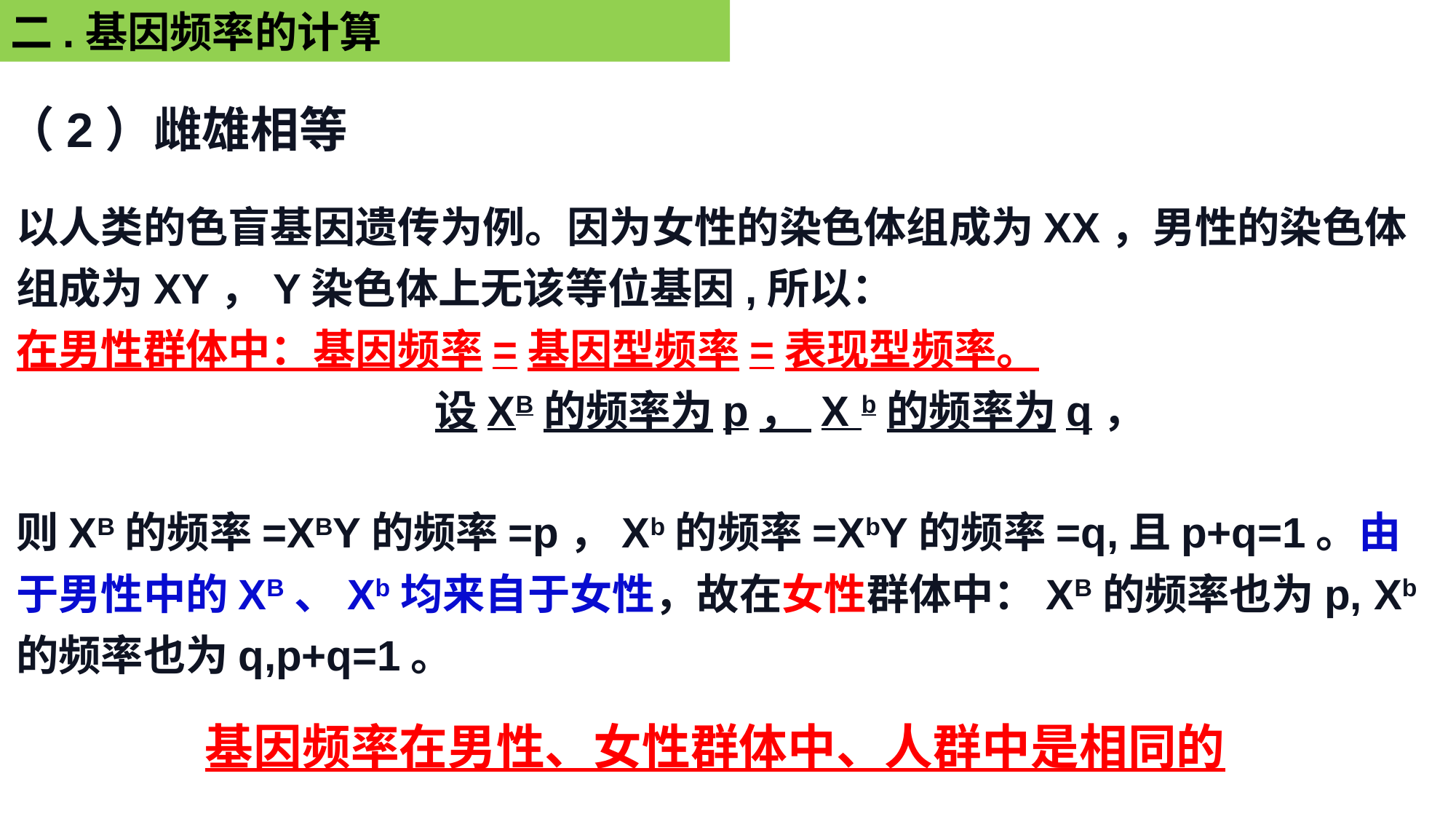

二.基因频率的计算
（2）雌雄相等
以人类的色盲基因遗传为例。因为女性的染色体组成为XX，男性的染色体组成为XY，Y染色体上无该等位基因,所以：
在男性群体中：基因频率=基因型频率=表现型频率。
            设XB的频率为p， X b的频率为q，

则XB的频率=XBY的频率=p，Xb的频率=XbY的频率=q,且p+q=1。由于男性中的XB、Xb均来自于女性，故在女性群体中：XB的频率也为p, Xb的频率也为q,p+q=1。
基因频率在男性、女性群体中、人群中是相同的